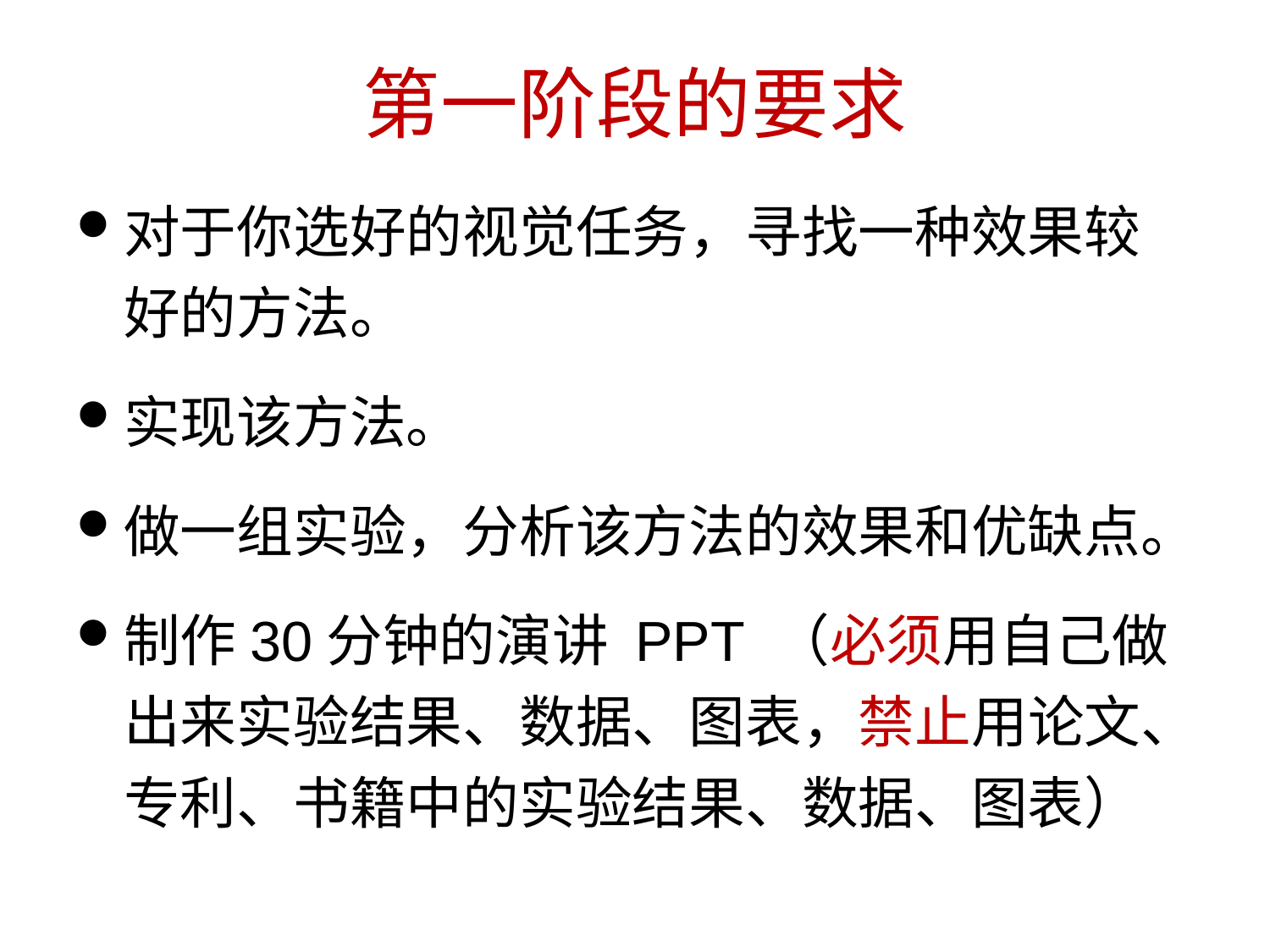

# 第一阶段的要求
对于你选好的视觉任务，寻找一种效果较好的方法。
实现该方法。
做一组实验，分析该方法的效果和优缺点。
制作30分钟的演讲 PPT （必须用自己做出来实验结果、数据、图表，禁止用论文、专利、书籍中的实验结果、数据、图表）